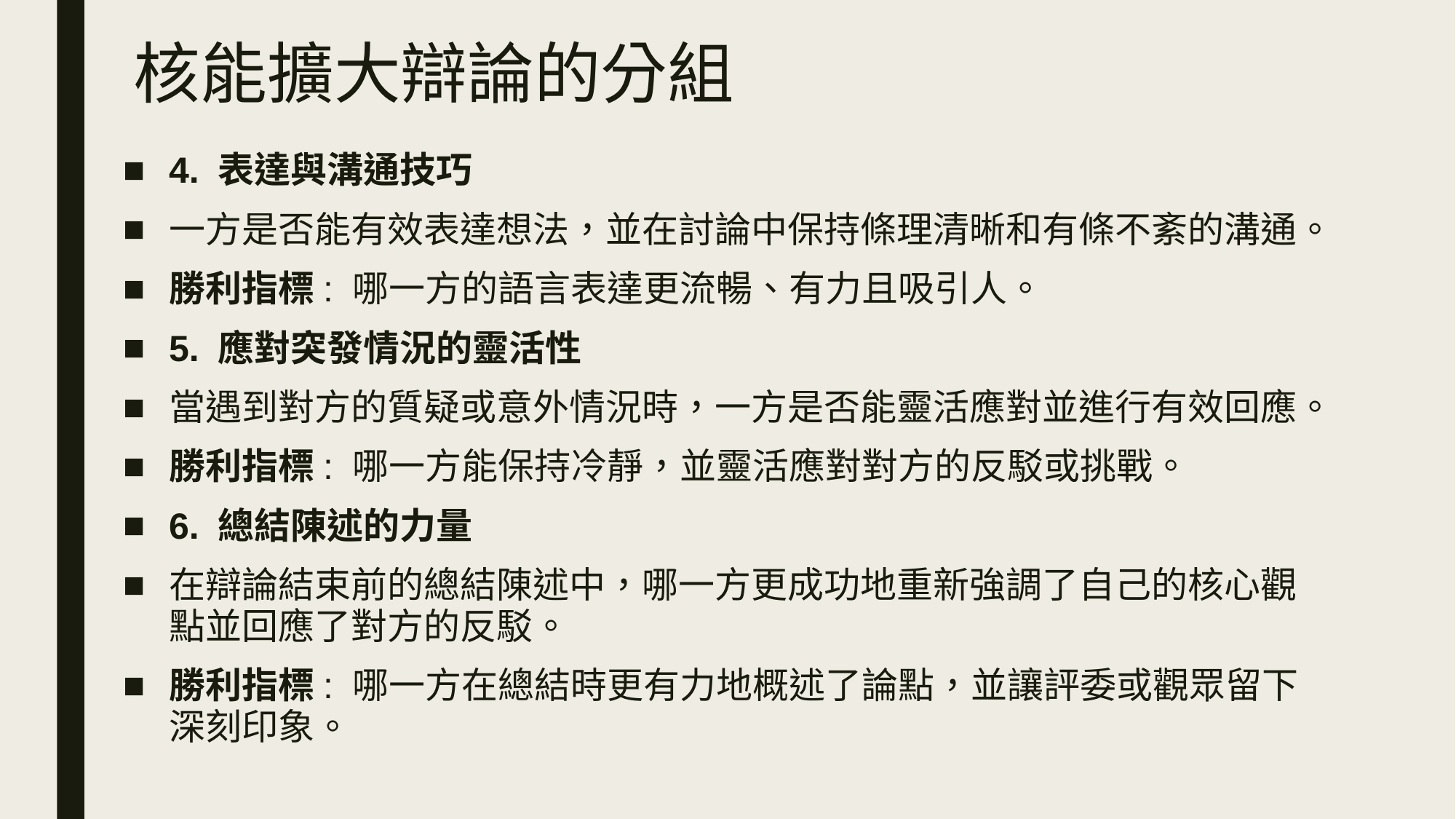

核能擴大辯論的分組
4. 表達與溝通技巧
一方是否能有效表達想法，並在討論中保持條理清晰和有條不紊的溝通。
勝利指標: 哪一方的語言表達更流暢、有力且吸引人。
5. 應對突發情況的靈活性
當遇到對方的質疑或意外情況時，一方是否能靈活應對並進行有效回應。
勝利指標: 哪一方能保持冷靜，並靈活應對對方的反駁或挑戰。
6. 總結陳述的力量
在辯論結束前的總結陳述中，哪一方更成功地重新強調了自己的核心觀點並回應了對方的反駁。
勝利指標: 哪一方在總結時更有力地概述了論點，並讓評委或觀眾留下深刻印象。